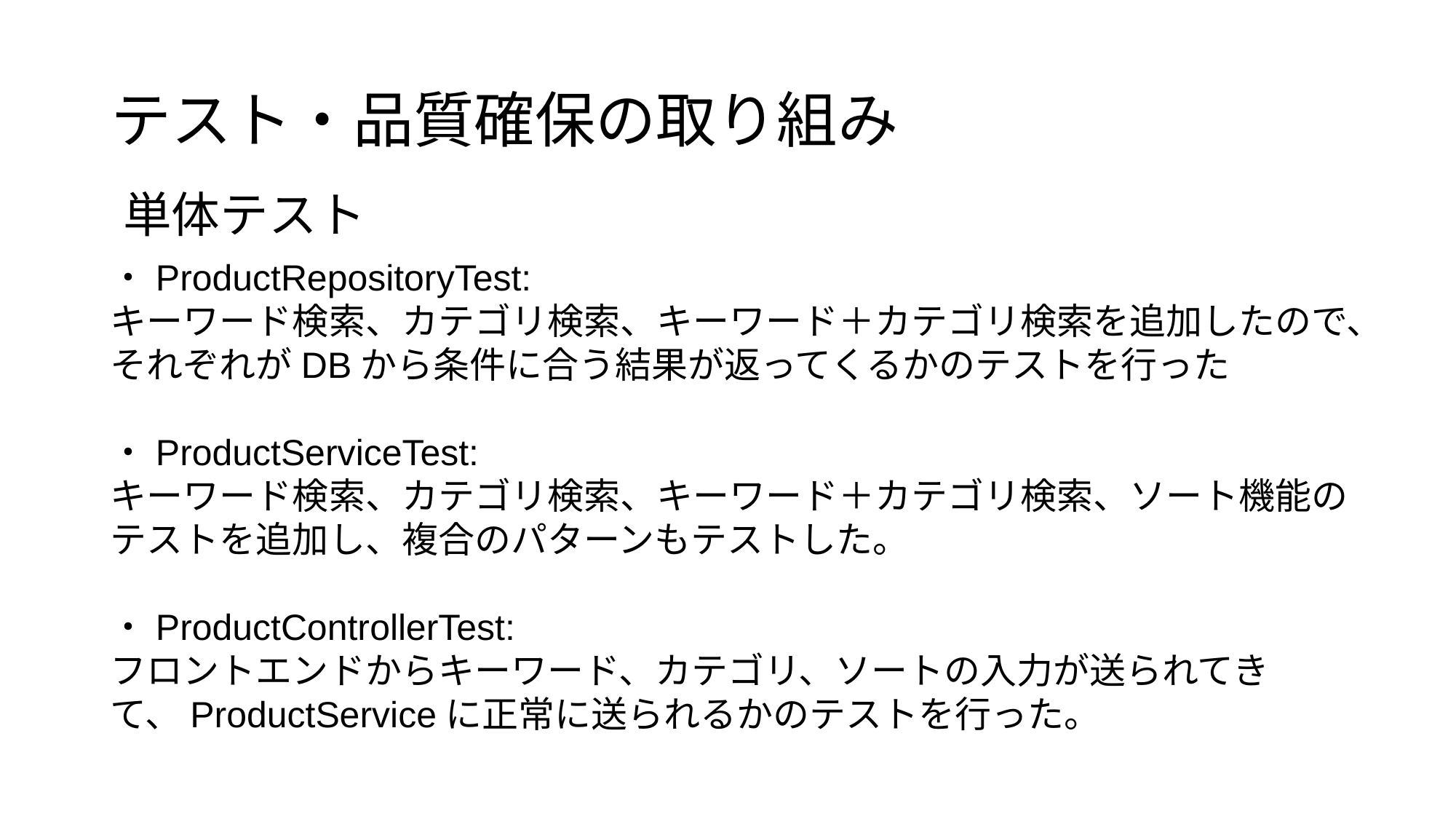

# テスト・品質確保の取り組み
単体テスト
・ProductRepositoryTest:
キーワード検索、カテゴリ検索、キーワード＋カテゴリ検索を追加したので、それぞれがDBから条件に合う結果が返ってくるかのテストを行った

・ProductServiceTest:
キーワード検索、カテゴリ検索、キーワード＋カテゴリ検索、ソート機能のテストを追加し、複合のパターンもテストした。

・ProductControllerTest:
フロントエンドからキーワード、カテゴリ、ソートの入力が送られてきて、ProductServiceに正常に送られるかのテストを行った。